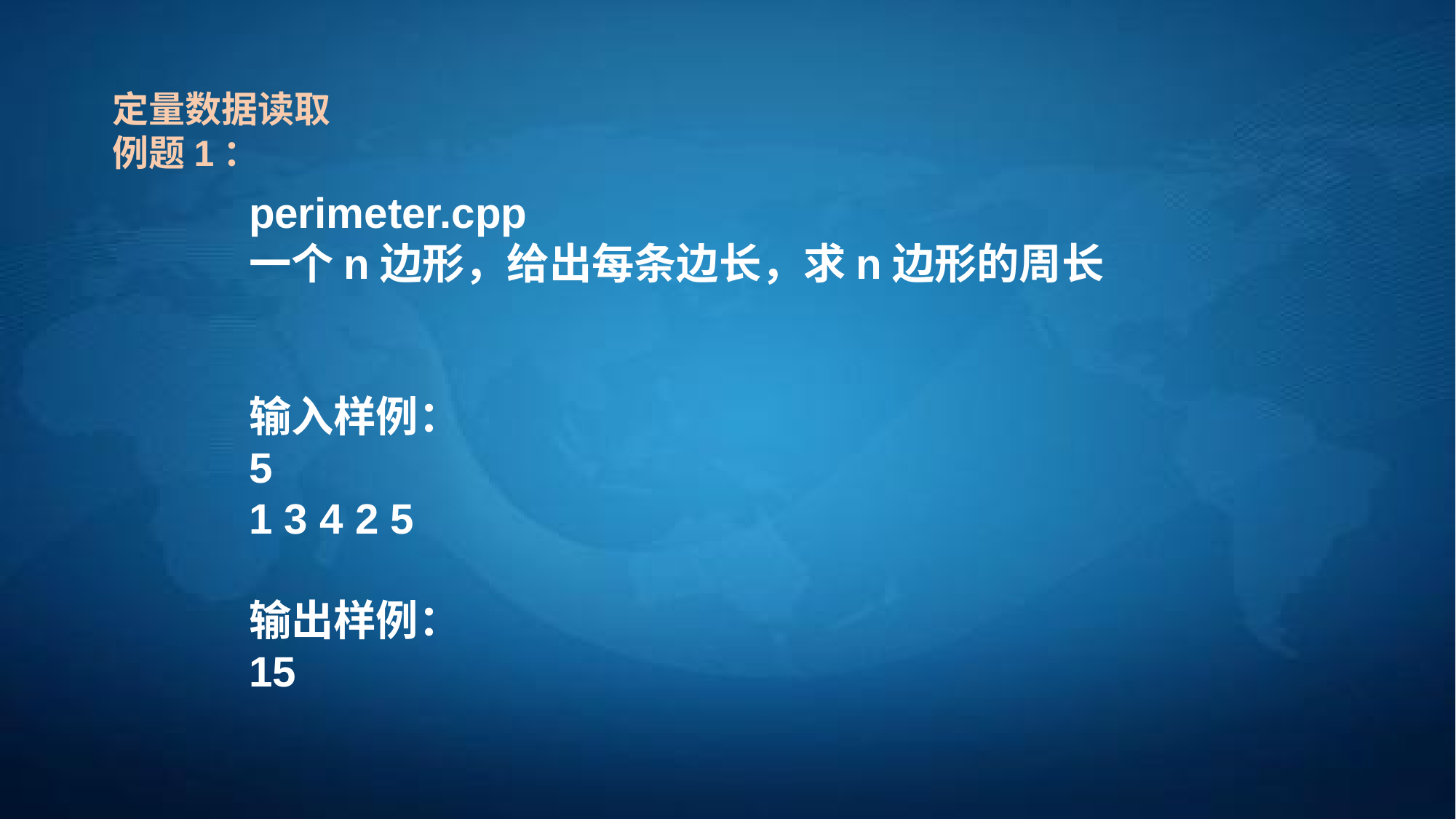

定量数据读取
例题1：
perimeter.cpp
一个n边形，给出每条边长，求n边形的周长

输入样例：
5
1 3 4 2 5

输出样例：
15